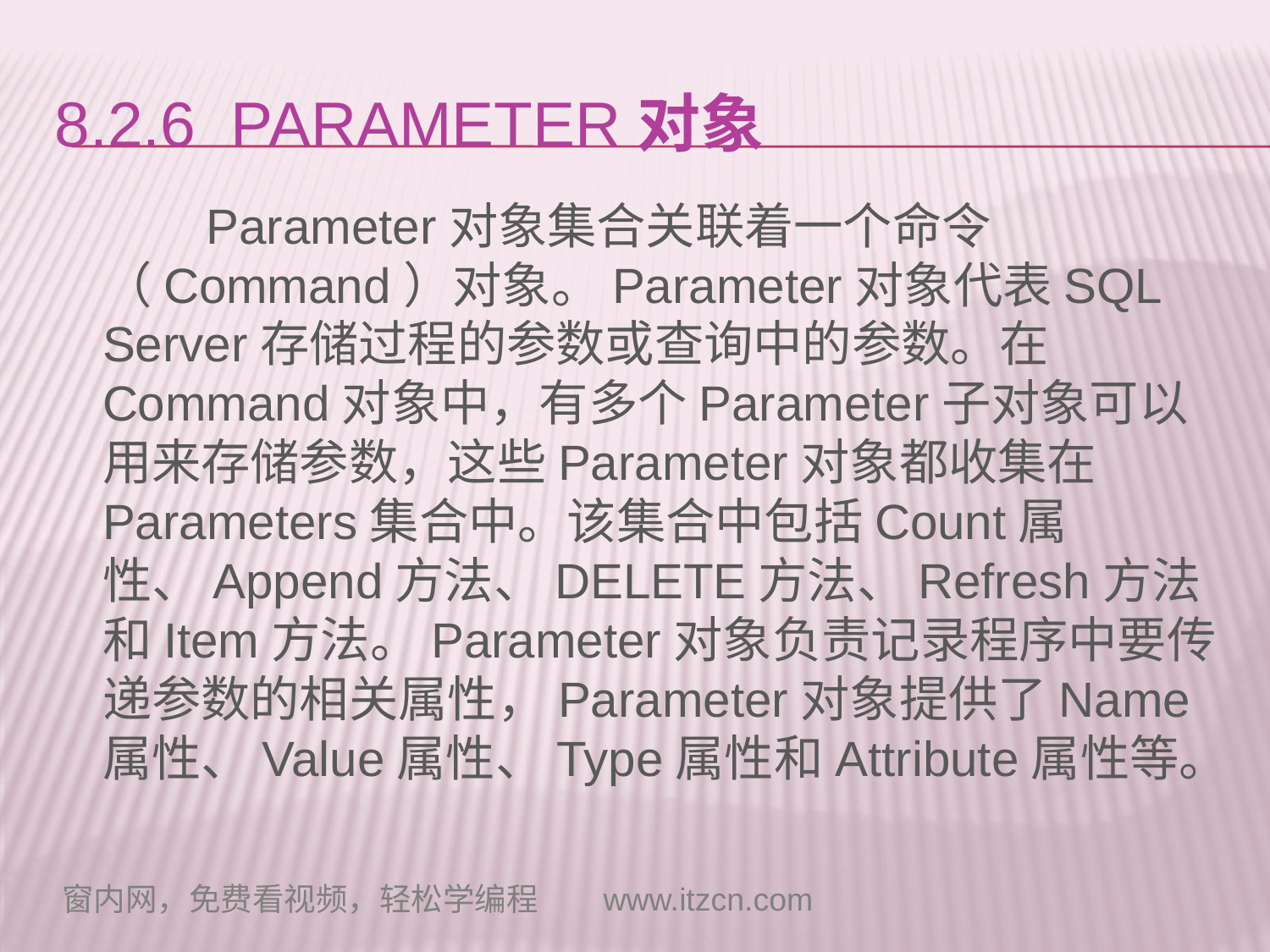

# 8.2.6  Parameter对象
           Parameter对象集合关联着一个命令（Command）对象。Parameter对象代表SQL Server存储过程的参数或查询中的参数。在Command对象中，有多个Parameter子对象可以用来存储参数，这些Parameter对象都收集在Parameters集合中。该集合中包括Count属性、Append方法、DELETE方法、Refresh方法和Item方法。Parameter对象负责记录程序中要传递参数的相关属性，Parameter对象提供了Name属性、Value属性、Type属性和Attribute属性等。